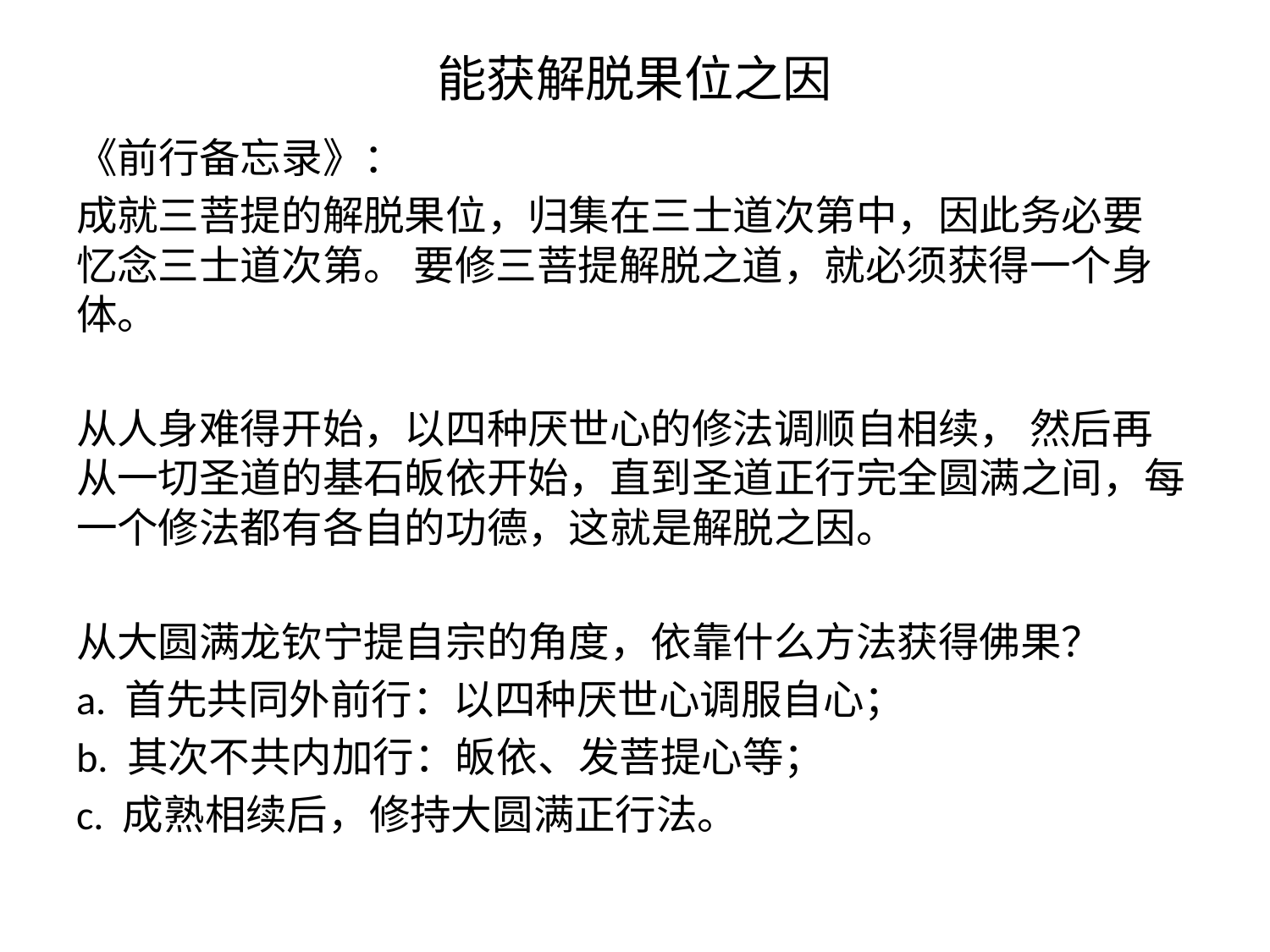

# 能获解脱果位之因
《前行备忘录》：
成就三菩提的解脱果位，归集在三士道次第中，因此务必要 忆念三士道次第。 要修三菩提解脱之道，就必须获得一个身体。

从人身难得开始，以四种厌世心的修法调顺自相续， 然后再从一切圣道的基石皈依开始，直到圣道正行完全圆满之间，每一个修法都有各自的功德，这就是解脱之因。

从大圆满龙钦宁提自宗的角度，依靠什么方法获得佛果？
a. 首先共同外前行：以四种厌世心调服自心；
b. 其次不共内加行：皈依、发菩提心等；
c. 成熟相续后，修持大圆满正行法。